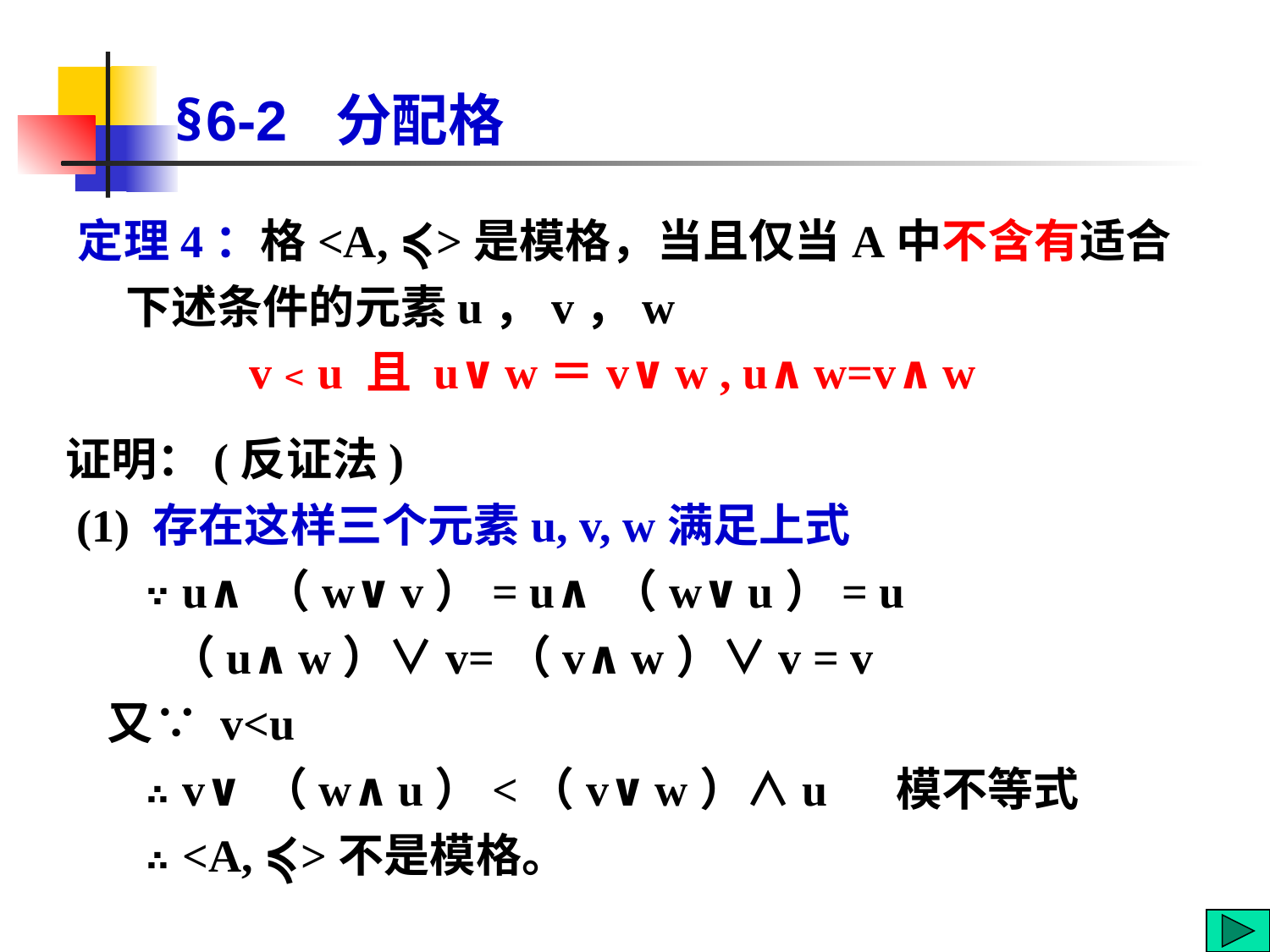

# §6-2 分配格
定理4：格<A, ≼>是模格，当且仅当A中不含有适合下述条件的元素u，v，w
               v﹤u 且 u∨w＝v∨w , u∧w=v∧w
证明：(反证法)
 (1) 存在这样三个元素u, v, w满足上式
       ∵ u∧（w∨v）= u∧（w∨u）= u
         （u∧w）∨v=（v∧w）∨v = v
   又∵ v<u
       ∴ v∨（w∧u）<（v∨w）∧u     模不等式
       ∴ <A, ≼>不是模格。
11